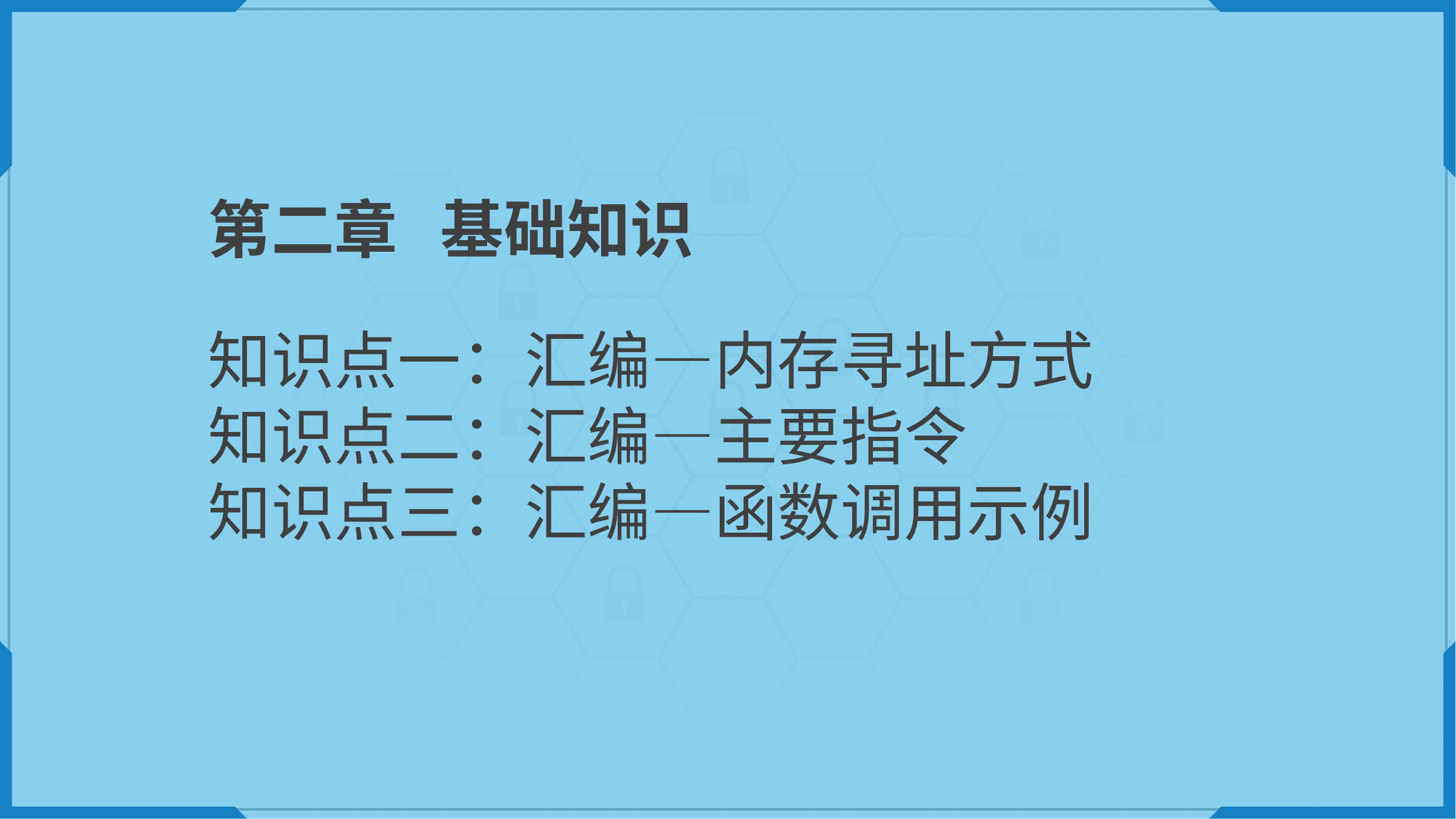

第二章   基础知识

知识点一：汇编—内存寻址方式
知识点二：汇编—主要指令
知识点三：汇编—函数调用示例